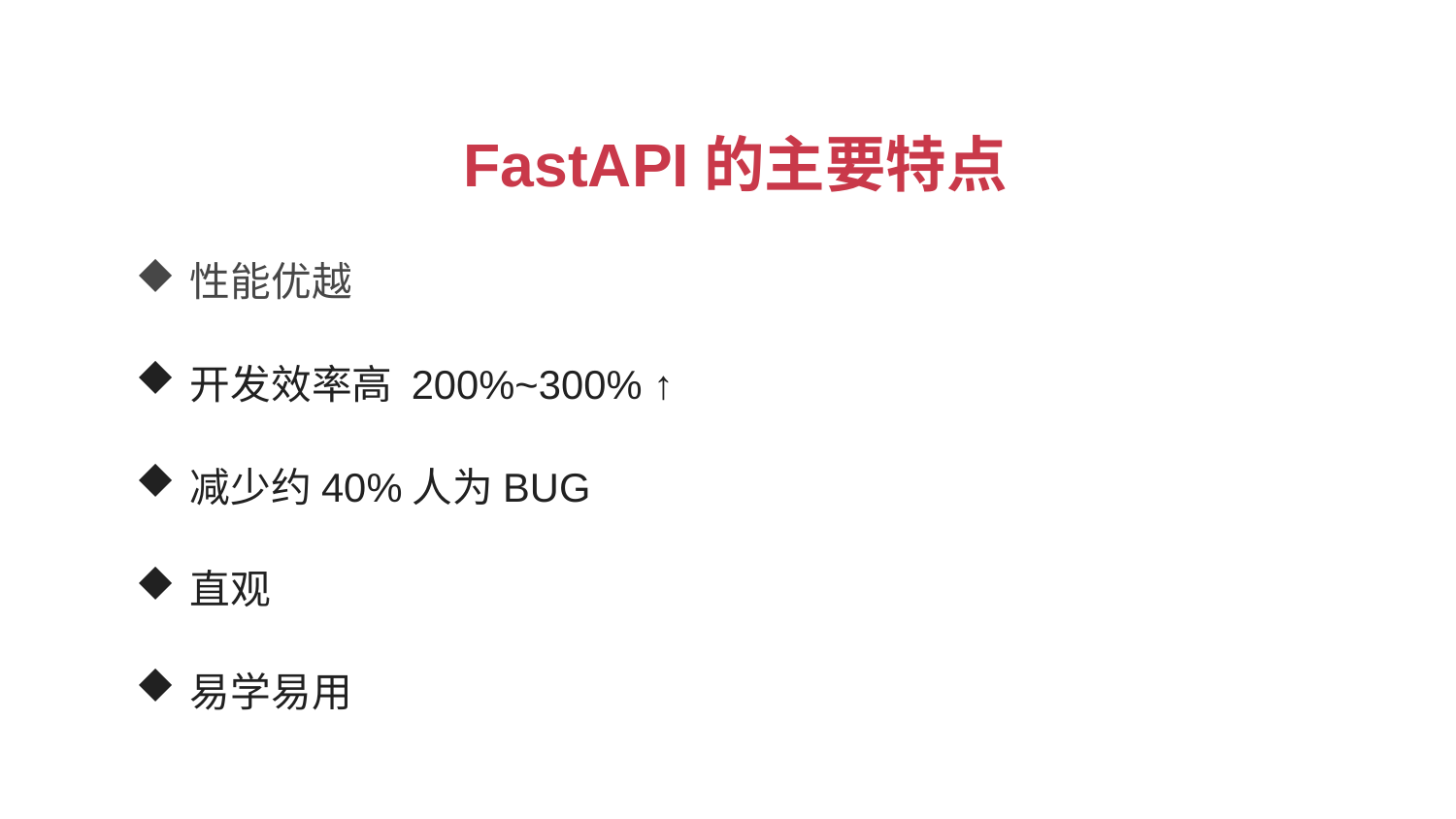

FastAPI的主要特点
性能优越
开发效率高 200%~300% ↑
减少约40%人为BUG
直观
易学易用